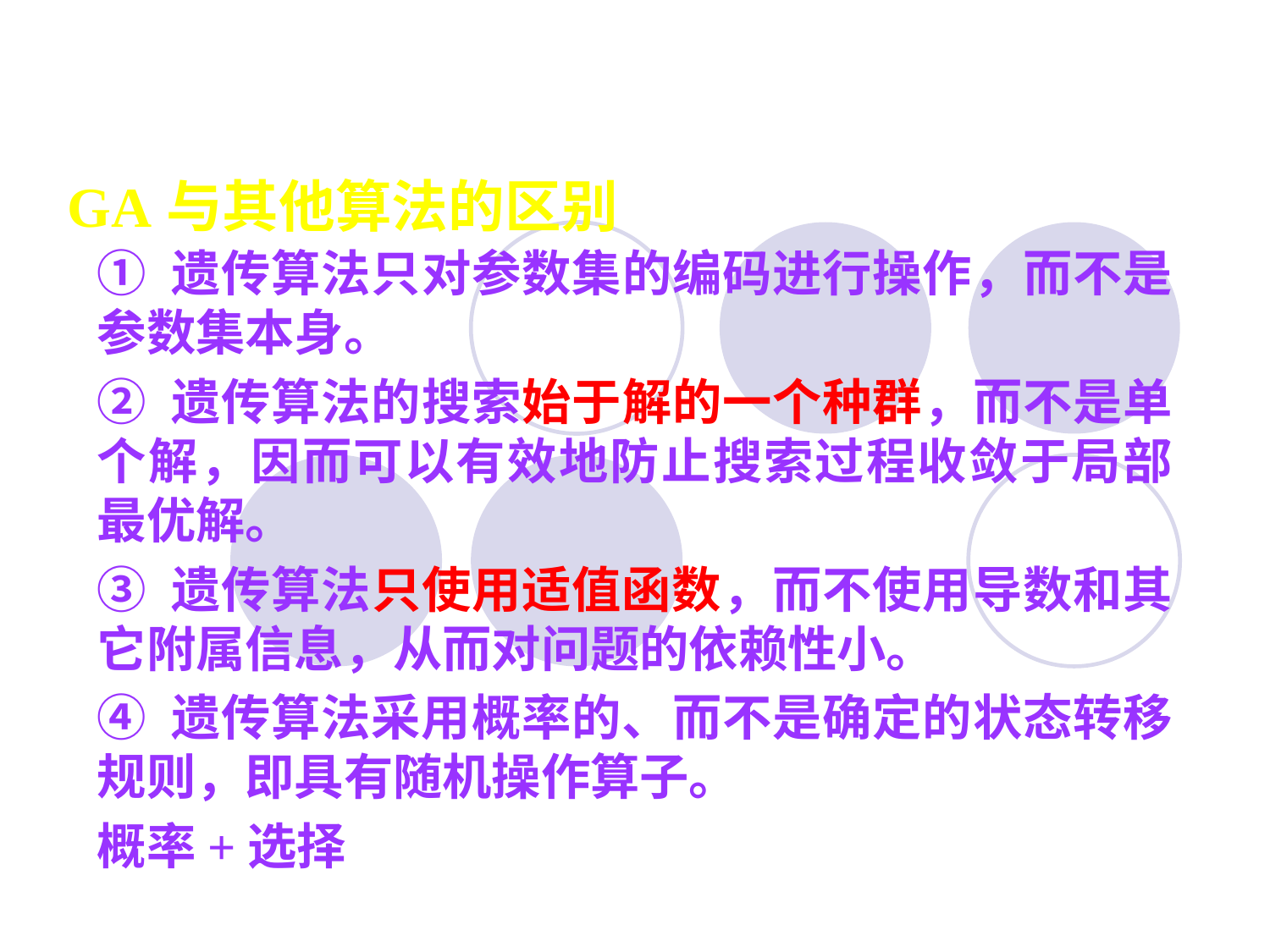

# GA与其他算法的区别
① 遗传算法只对参数集的编码进行操作，而不是参数集本身。
② 遗传算法的搜索始于解的一个种群，而不是单个解，因而可以有效地防止搜索过程收敛于局部最优解。
③ 遗传算法只使用适值函数，而不使用导数和其它附属信息，从而对问题的依赖性小。
④ 遗传算法采用概率的、而不是确定的状态转移规则，即具有随机操作算子。
概率+选择